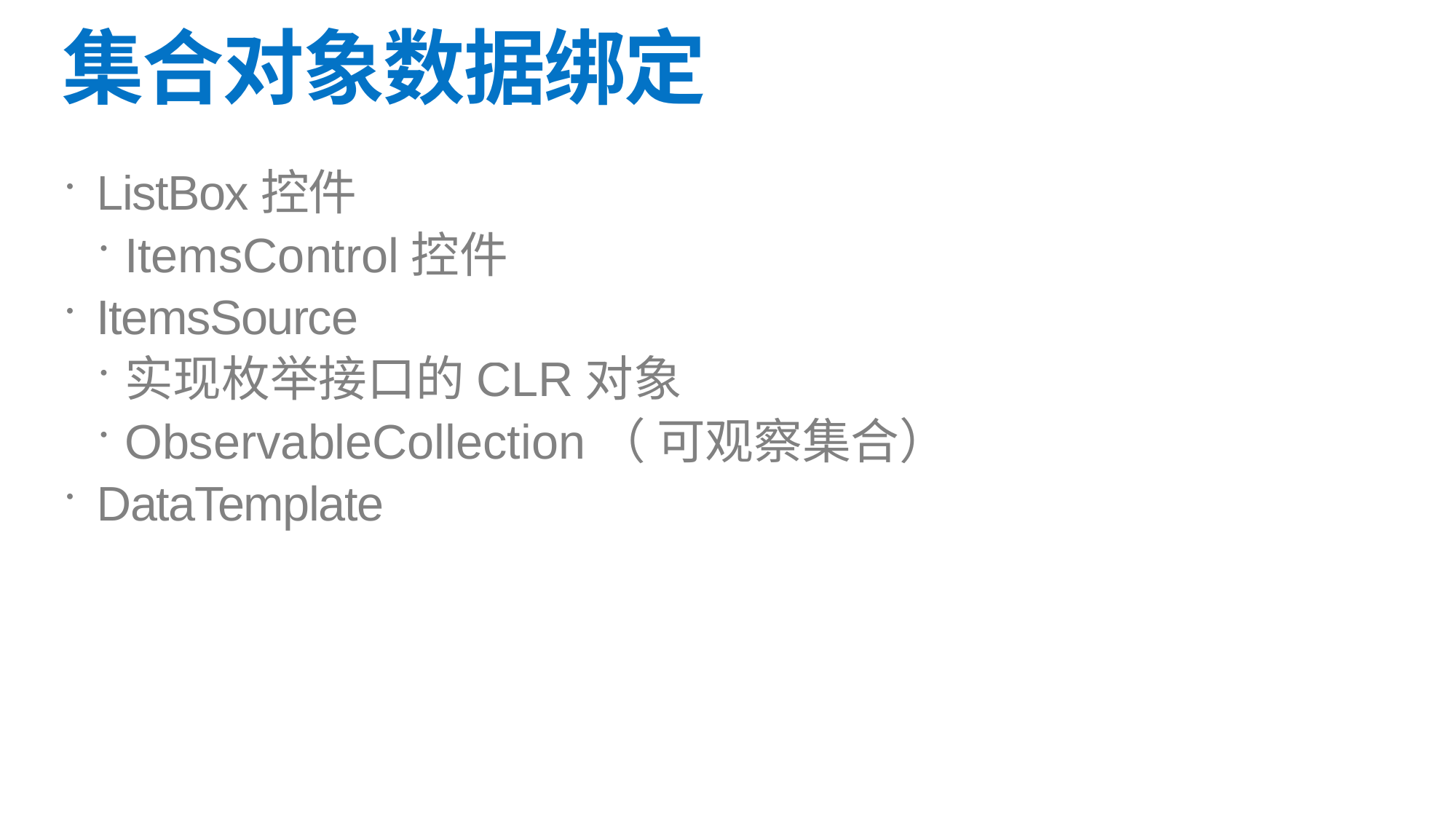

# 集合对象数据绑定
ListBox控件
ItemsControl控件
ItemsSource
实现枚举接口的CLR对象
ObservableCollection（ 可观察集合）
DataTemplate